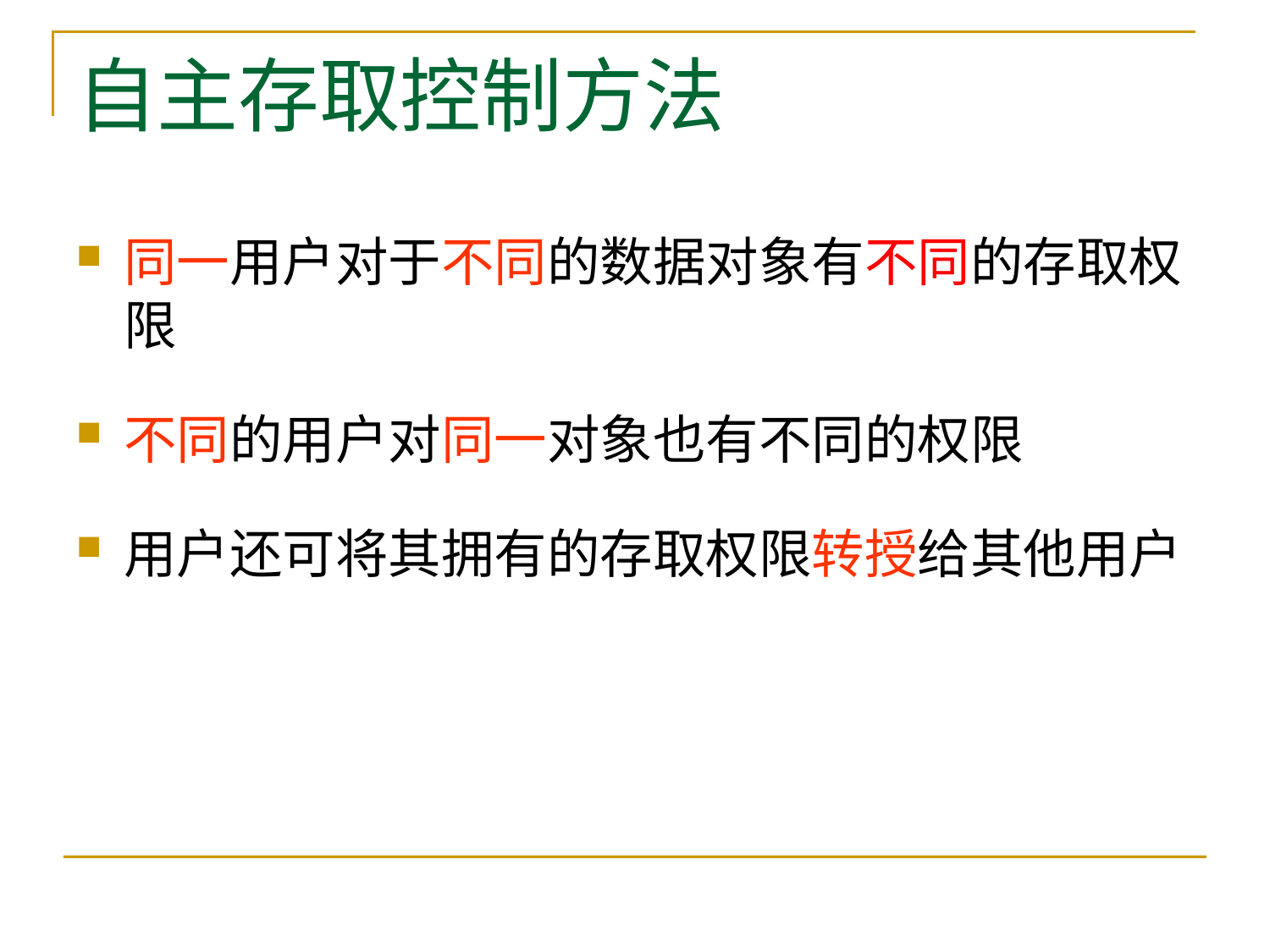

# 自主存取控制方法
同一用户对于不同的数据对象有不同的存取权限
不同的用户对同一对象也有不同的权限
用户还可将其拥有的存取权限转授给其他用户